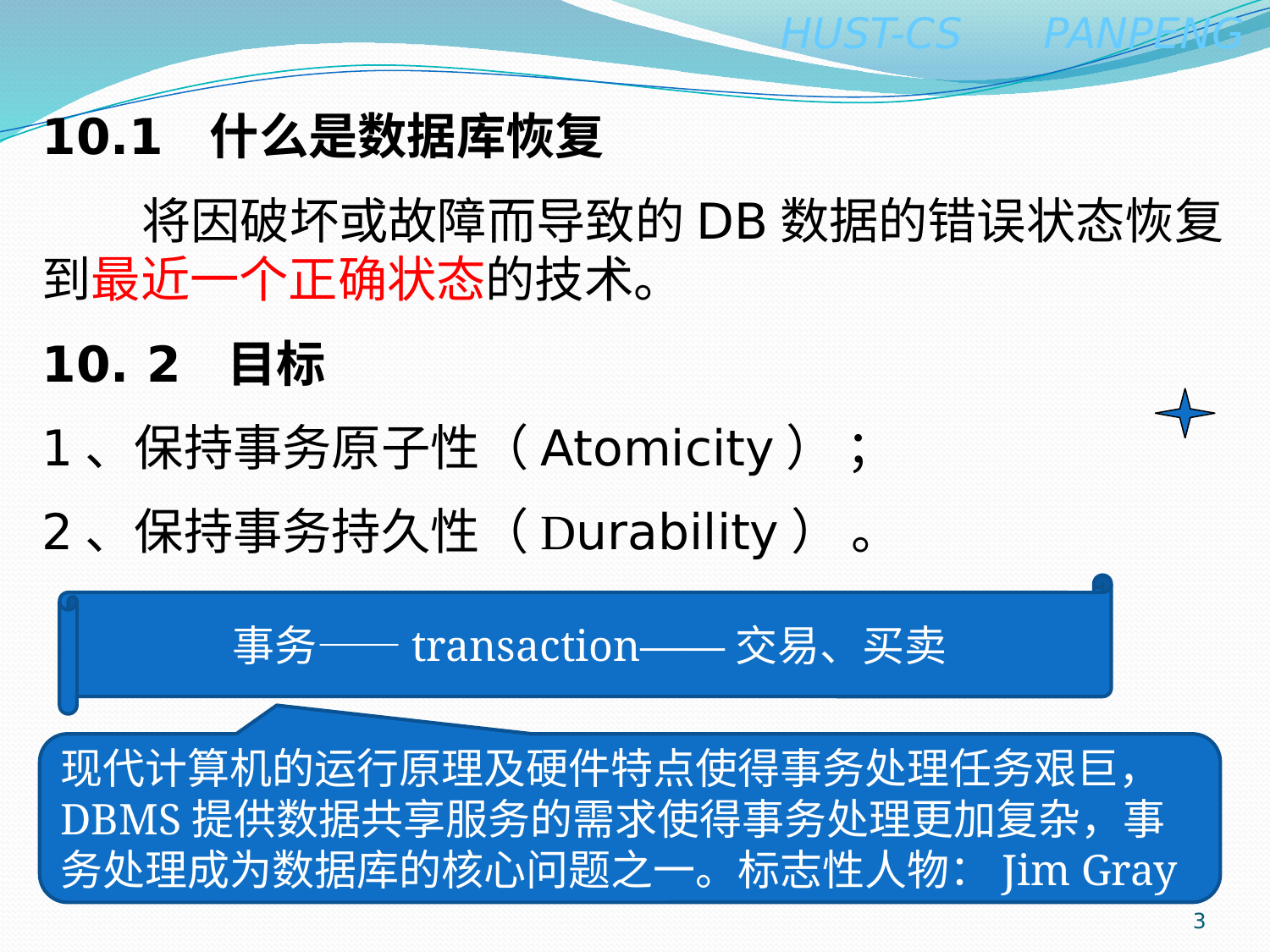

10.1  什么是数据库恢复
        将因破坏或故障而导致的DB数据的错误状态恢复到最近一个正确状态的技术。
10. 2  目标
1、保持事务原子性（Atomicity） ；
2、保持事务持久性（Durability） 。

事务——transaction——交易、买卖
现代计算机的运行原理及硬件特点使得事务处理任务艰巨，DBMS提供数据共享服务的需求使得事务处理更加复杂，事务处理成为数据库的核心问题之一。标志性人物：Jim Gray
3